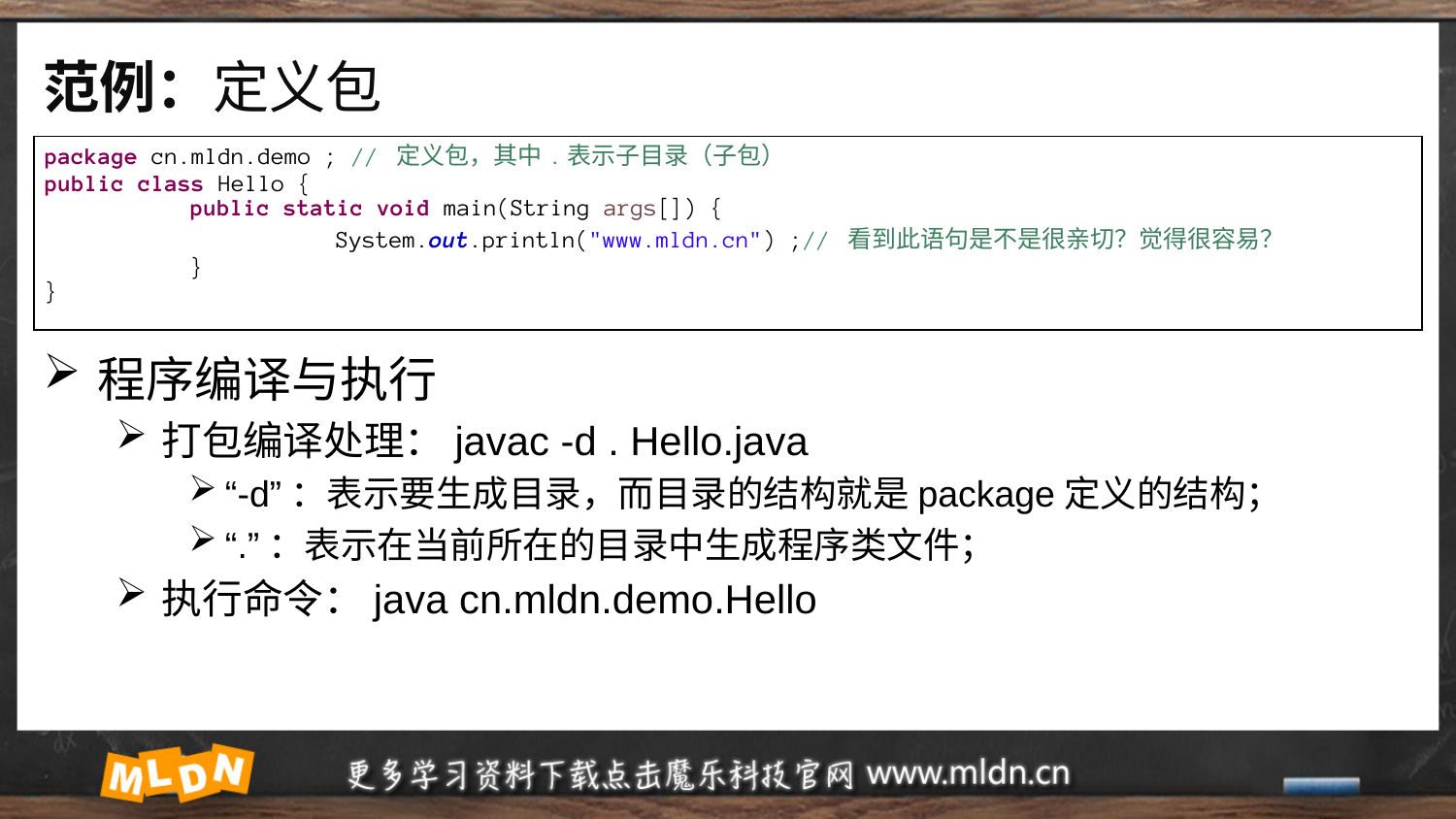

# 范例：定义包
| package cn.mldn.demo ; // 定义包，其中.表示子目录（子包） public class Hello { public static void main(String args[]) { System.out.println("www.mldn.cn") ;// 看到此语句是不是很亲切？觉得很容易？ } } |
| --- |
程序编译与执行
打包编译处理：javac -d . Hello.java
“-d”：表示要生成目录，而目录的结构就是package定义的结构；
“.”：表示在当前所在的目录中生成程序类文件；
执行命令：java cn.mldn.demo.Hello